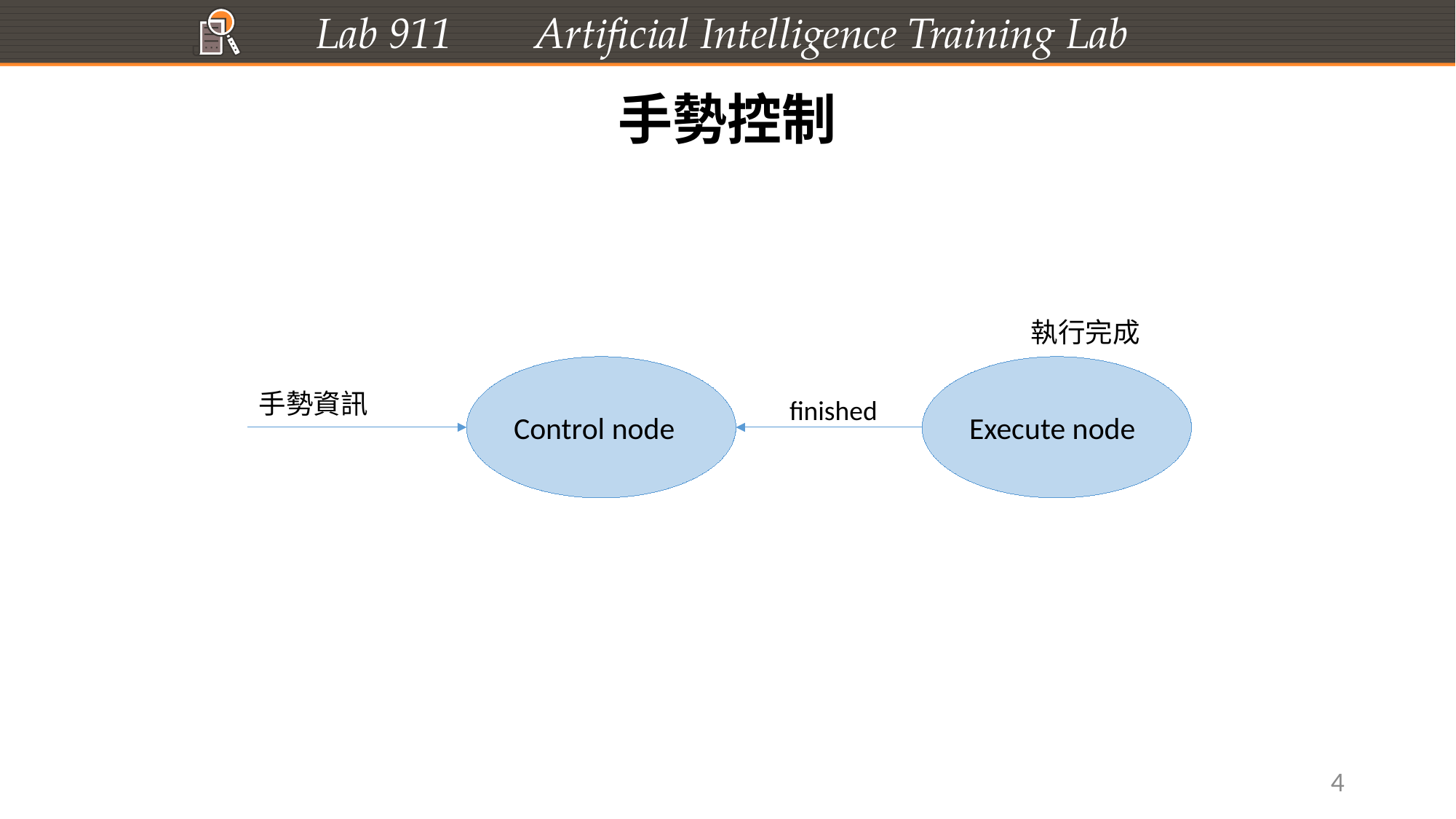

手勢控制
執行完成

Control node

Execute node
手勢資訊
finished
4